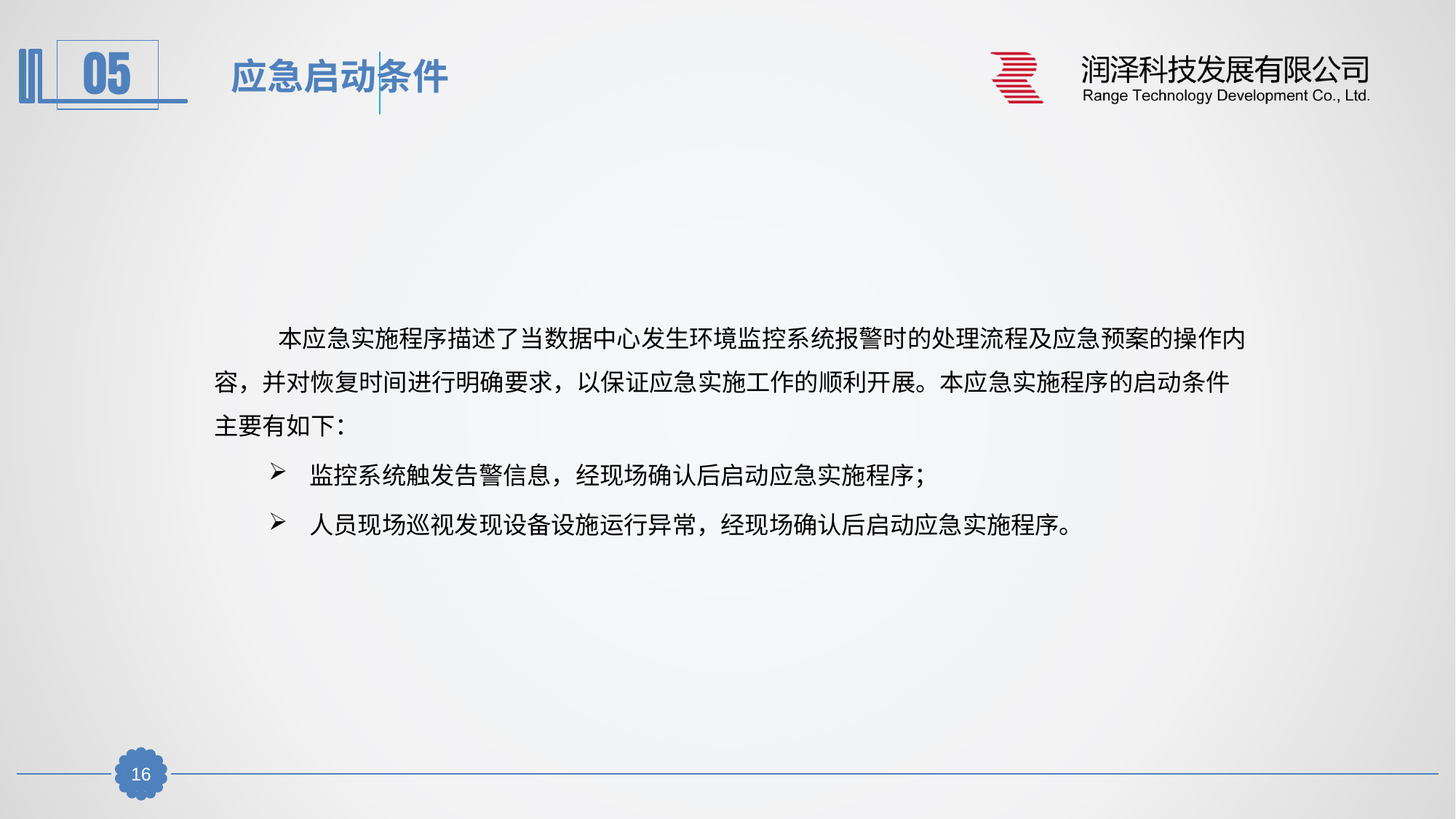

应急启动条件
本应急实施程序描述了当数据中心发生环境监控系统报警时的处理流程及应急预案的操作内容，并对恢复时间进行明确要求，以保证应急实施工作的顺利开展。本应急实施程序的启动条件主要有如下：
监控系统触发告警信息，经现场确认后启动应急实施程序；
人员现场巡视发现设备设施运行异常，经现场确认后启动应急实施程序。
16